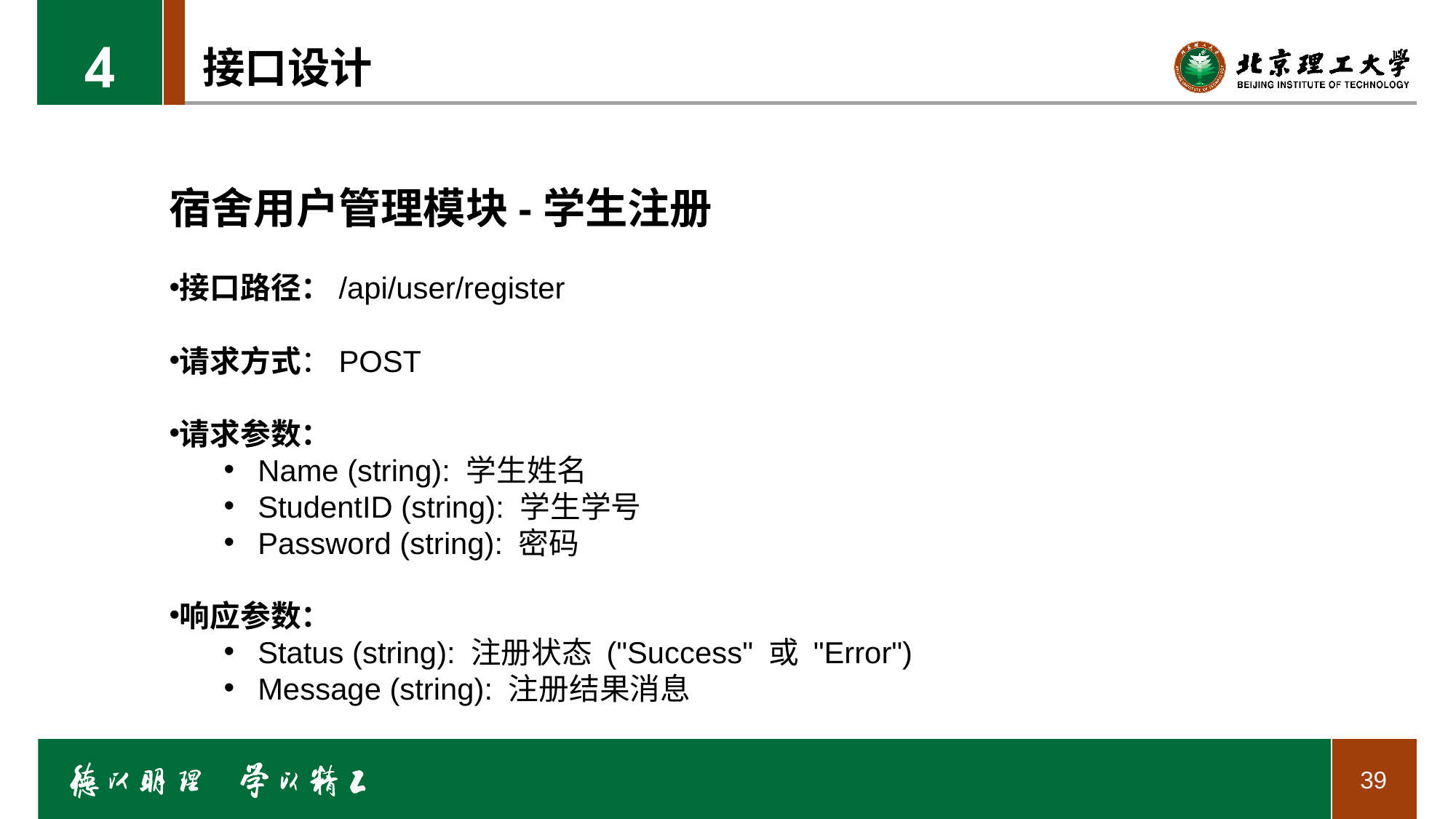

4
# 接口设计
宿舍用户管理模块-学生注册

接口路径：/api/user/register

请求方式：POST

请求参数：
Name (string): 学生姓名
StudentID (string): 学生学号
Password (string): 密码

响应参数：
Status (string): 注册状态 ("Success" 或 "Error")
Message (string): 注册结果消息